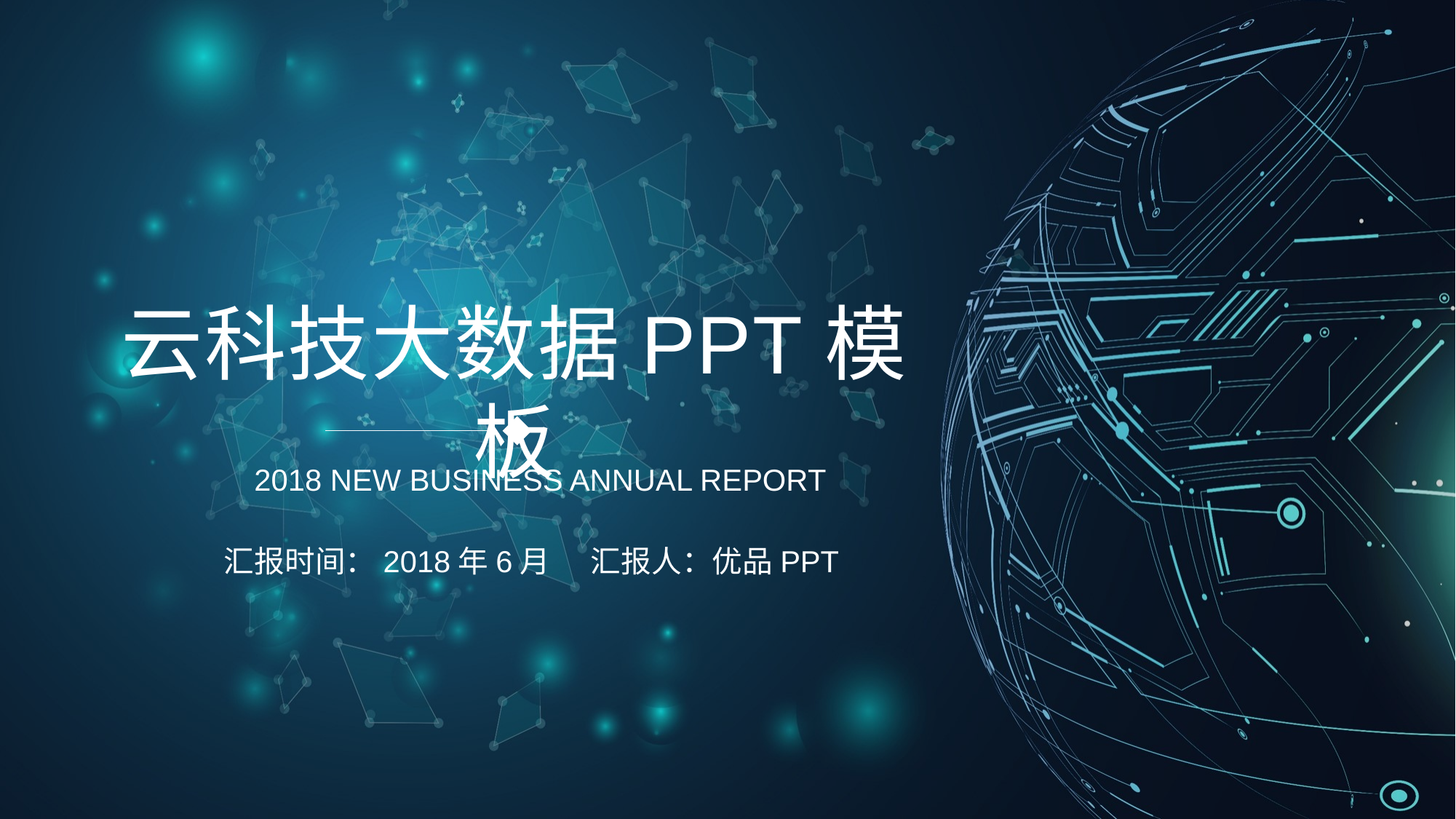

云科技大数据PPT模板

2018 NEW BUSINESS ANNUAL REPORT
汇报时间：2018年6月      汇报人：优品PPT